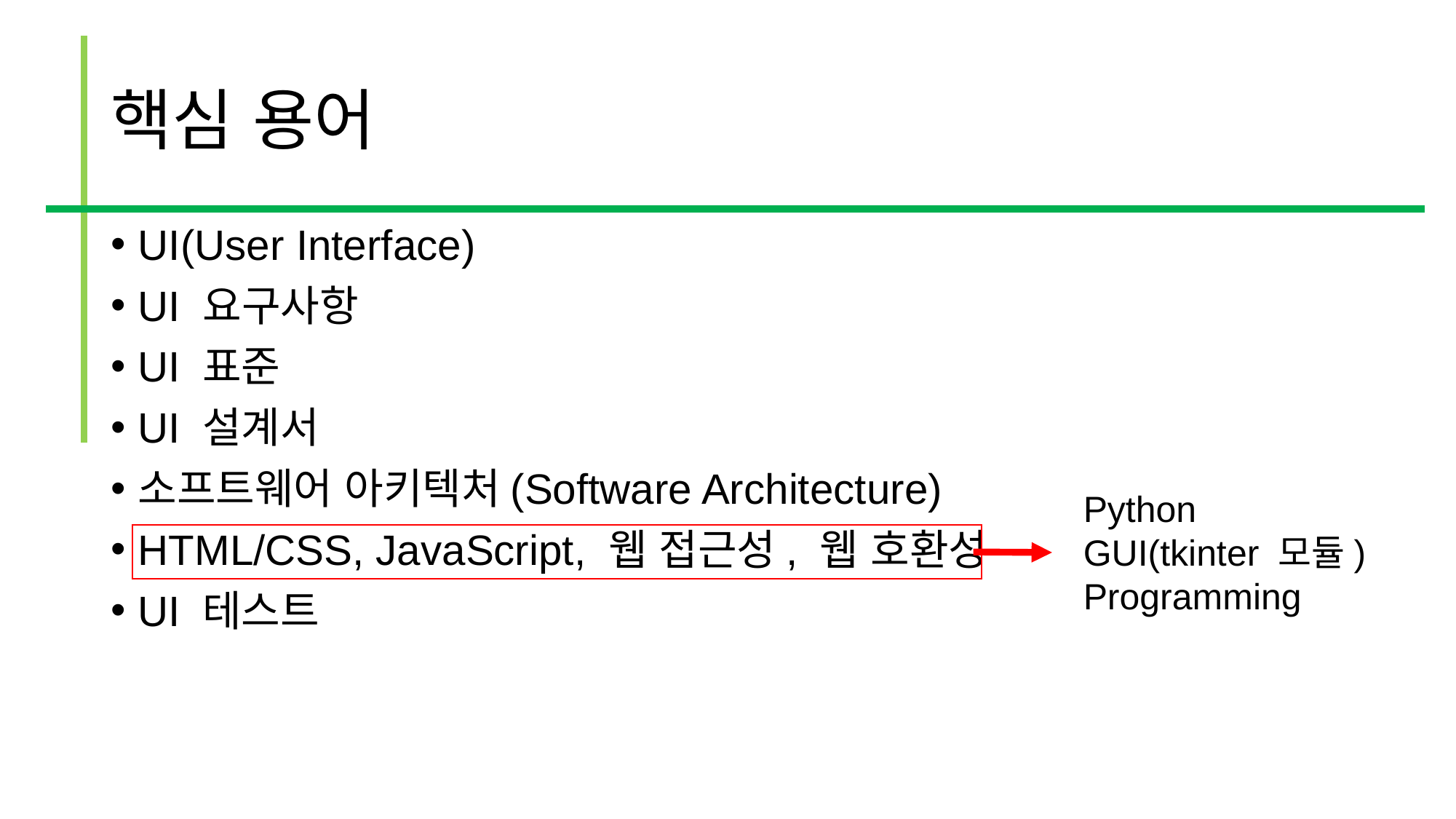

# 핵심 용어
UI(User Interface)
UI 요구사항
UI 표준
UI 설계서
소프트웨어 아키텍처(Software Architecture)
HTML/CSS, JavaScript, 웹 접근성, 웹 호환성
UI 테스트
Python
GUI(tkinter 모듈)
Programming